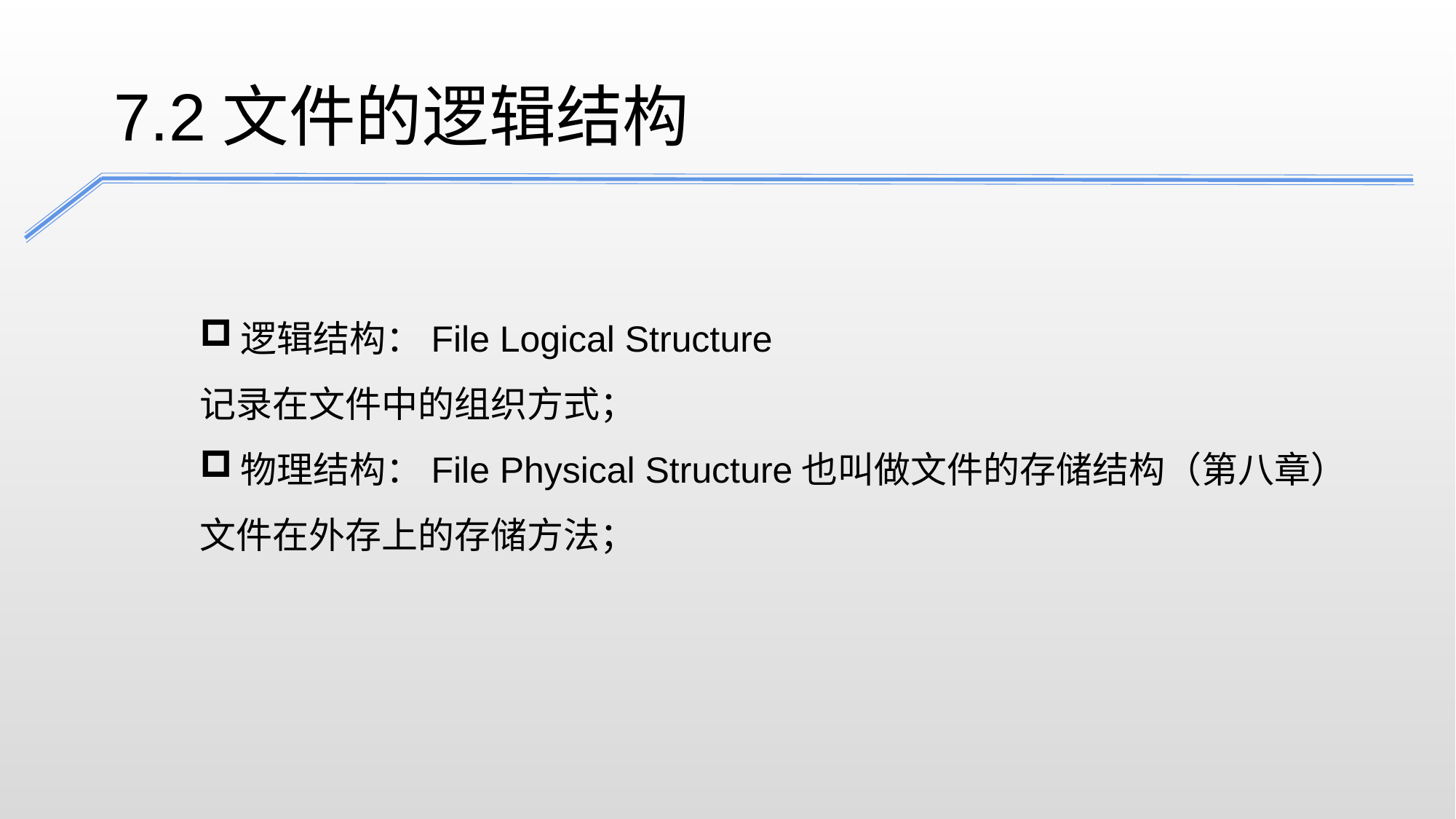

7.2文件的逻辑结构

逻辑结构：File Logical Structure
记录在文件中的组织方式；
物理结构：File Physical Structure也叫做文件的存储结构（第八章）
文件在外存上的存储方法；